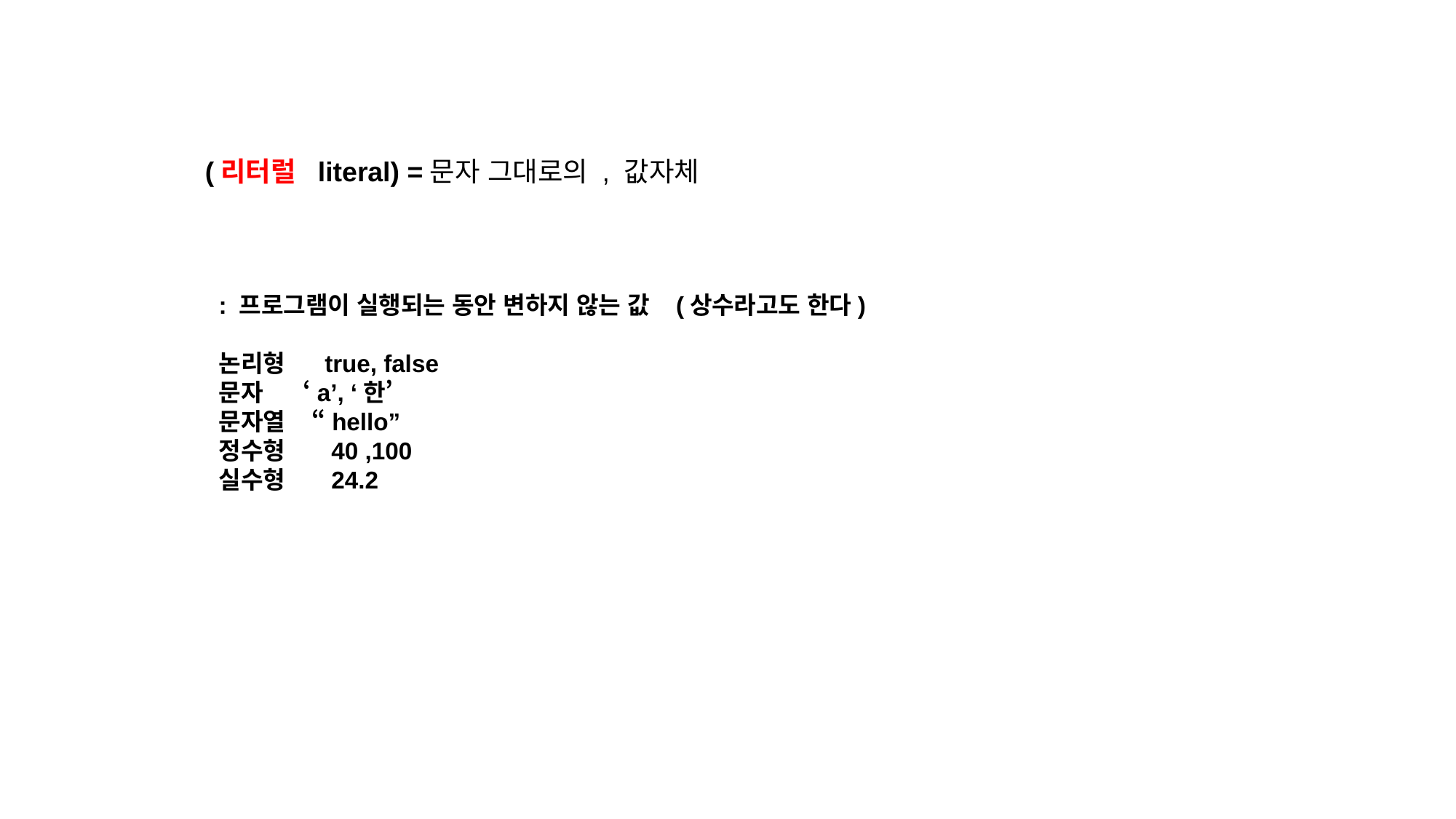

(리터럴  literal) =문자 그대로의 , 값자체
: 프로그램이 실행되는 동안 변하지 않는 값   (상수라고도 한다)

논리형     true, false
문자      ‘a’, ‘한’
문자열    “hello”
정수형      40 ,100
실수형      24.2